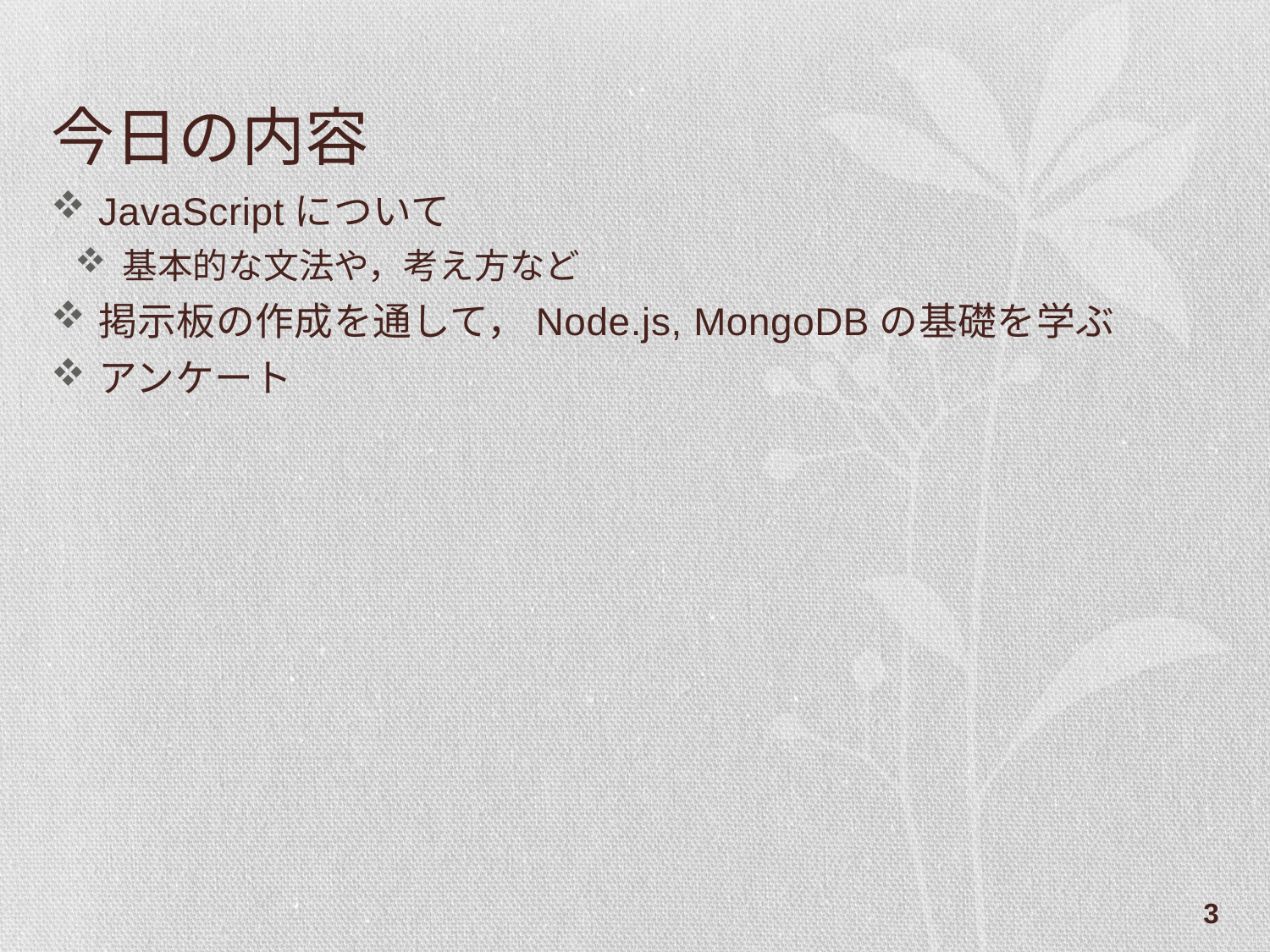

# 今日の内容
JavaScriptについて
基本的な文法や，考え方など
掲示板の作成を通して，Node.js, MongoDBの基礎を学ぶ
アンケート
3